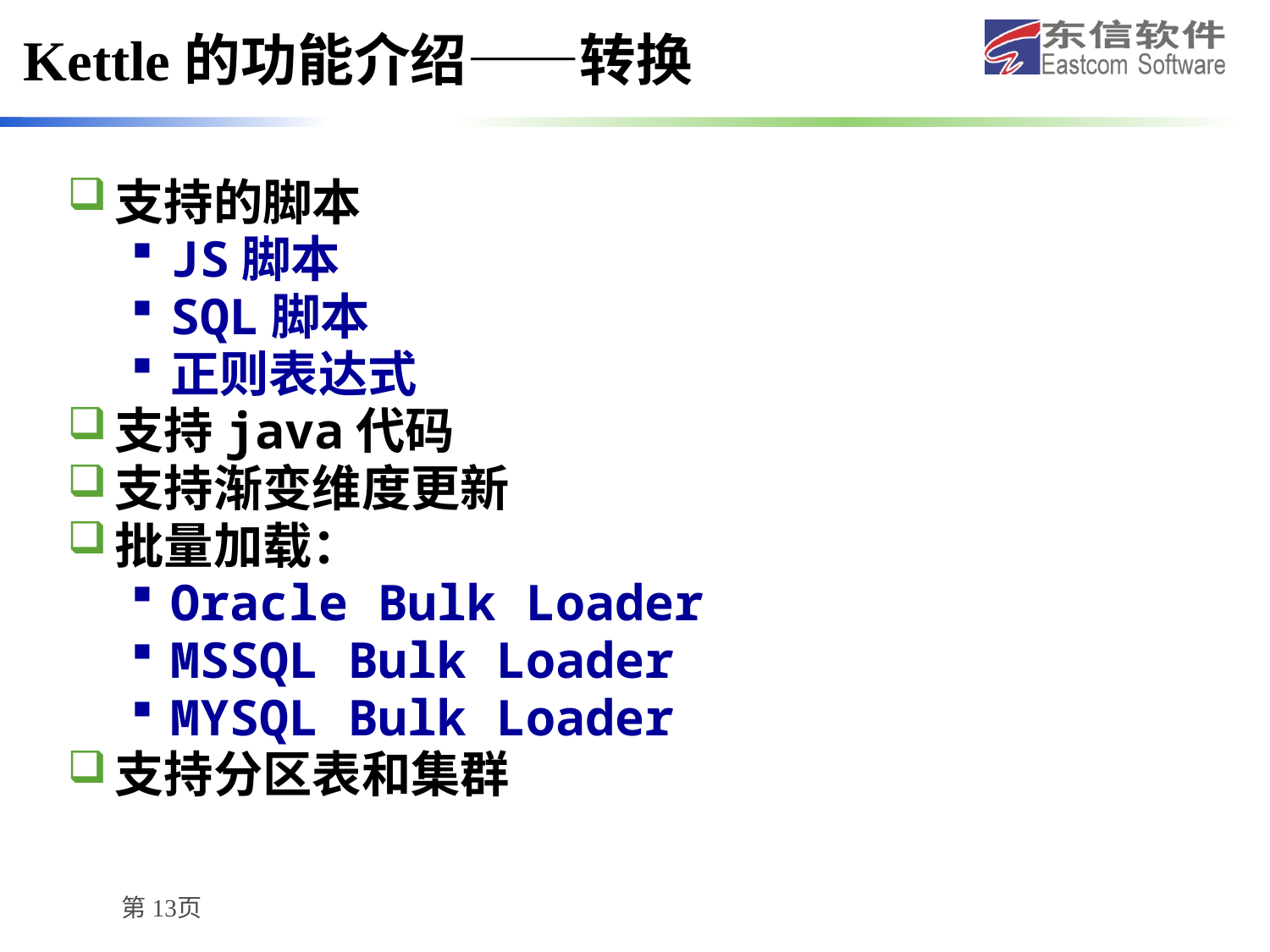

# Kettle的功能介绍——转换
支持的脚本
JS脚本
SQL脚本
正则表达式
支持java代码
支持渐变维度更新
批量加载：
Oracle Bulk Loader
MSSQL Bulk Loader
MYSQL Bulk Loader
支持分区表和集群

第13页